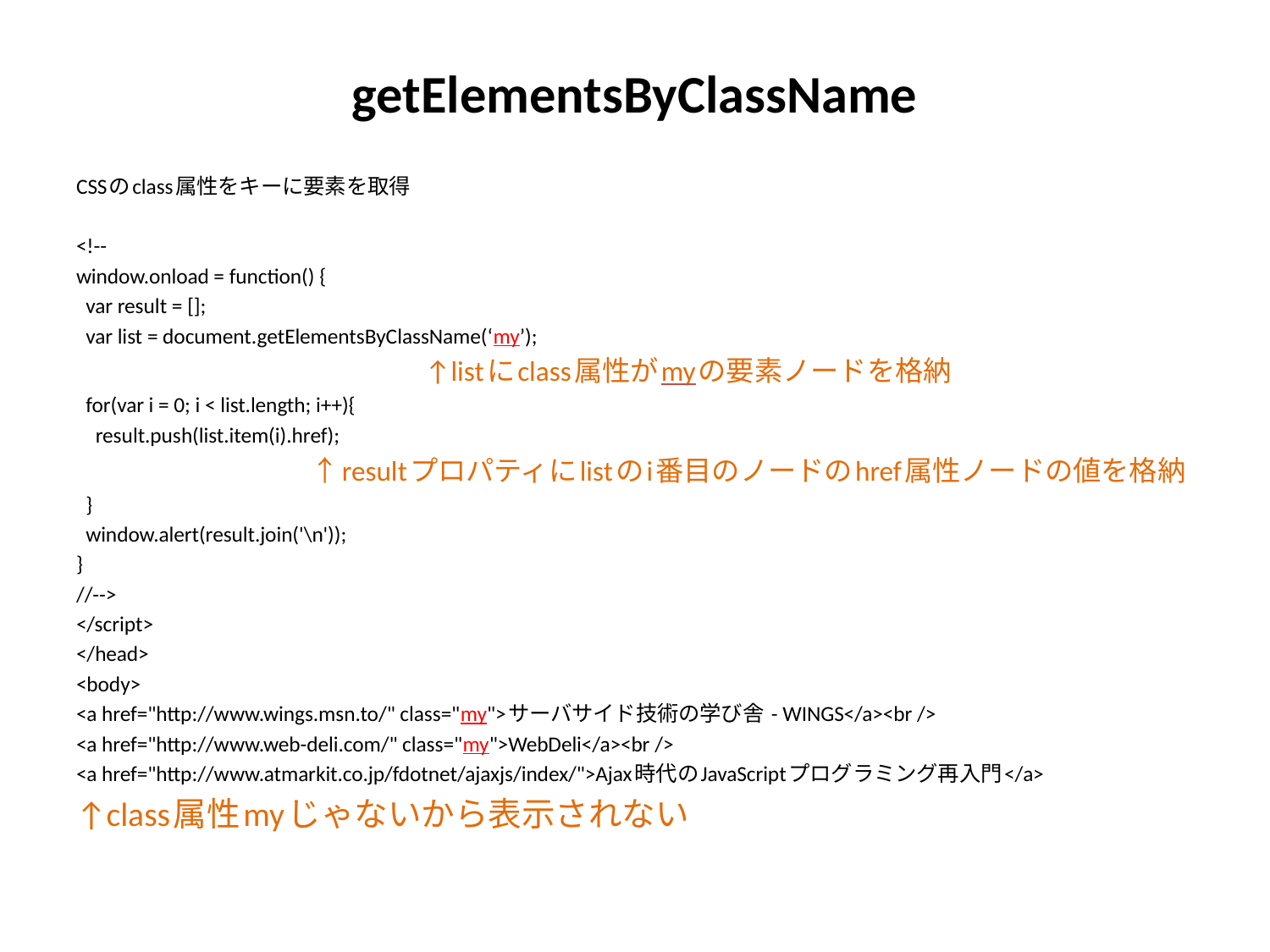

# getElementsByClassName
CSSのclass属性をキーに要素を取得

<!--
window.onload = function() {
  var result = [];
  var list = document.getElementsByClassName(‘my’);
                                                       ↑listにclass属性がmyの要素ノードを格納
  for(var i = 0; i < list.length; i++){
    result.push(list.item(i).href);
　　　　　　　　　　　↑resultプロパティにlistのi番目のノードのhref属性ノードの値を格納
  }
  window.alert(result.join('\n'));
}
//-->
</script>
</head>
<body>
<a href="http://www.wings.msn.to/" class="my">サーバサイド技術の学び舎 - WINGS</a><br />
<a href="http://www.web-deli.com/" class="my">WebDeli</a><br />
<a href="http://www.atmarkit.co.jp/fdotnet/ajaxjs/index/">Ajax時代のJavaScriptプログラミング再入門</a>
↑class属性myじゃないから表示されない